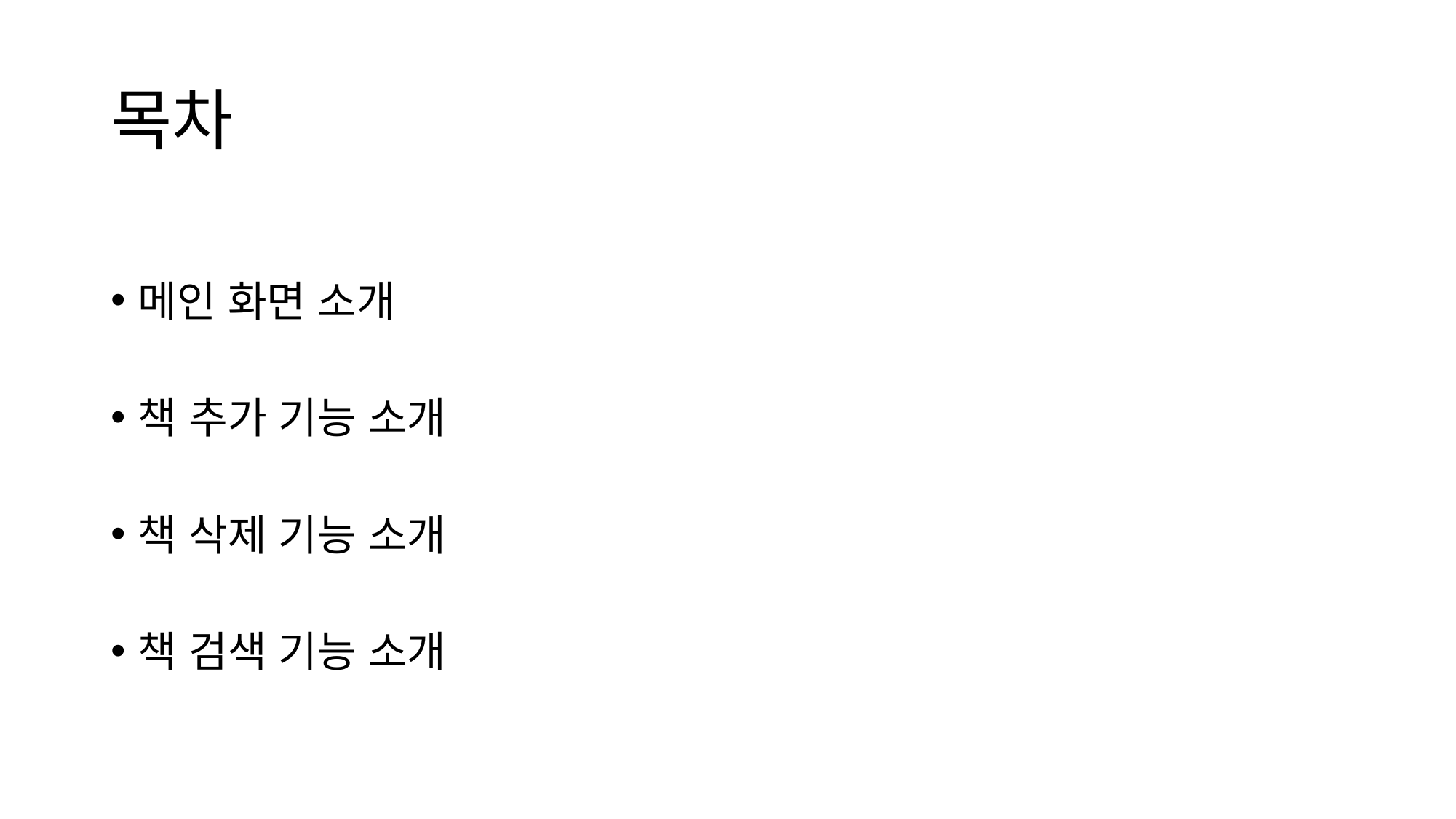

# 목차
메인 화면 소개
책 추가 기능 소개
책 삭제 기능 소개
책 검색 기능 소개